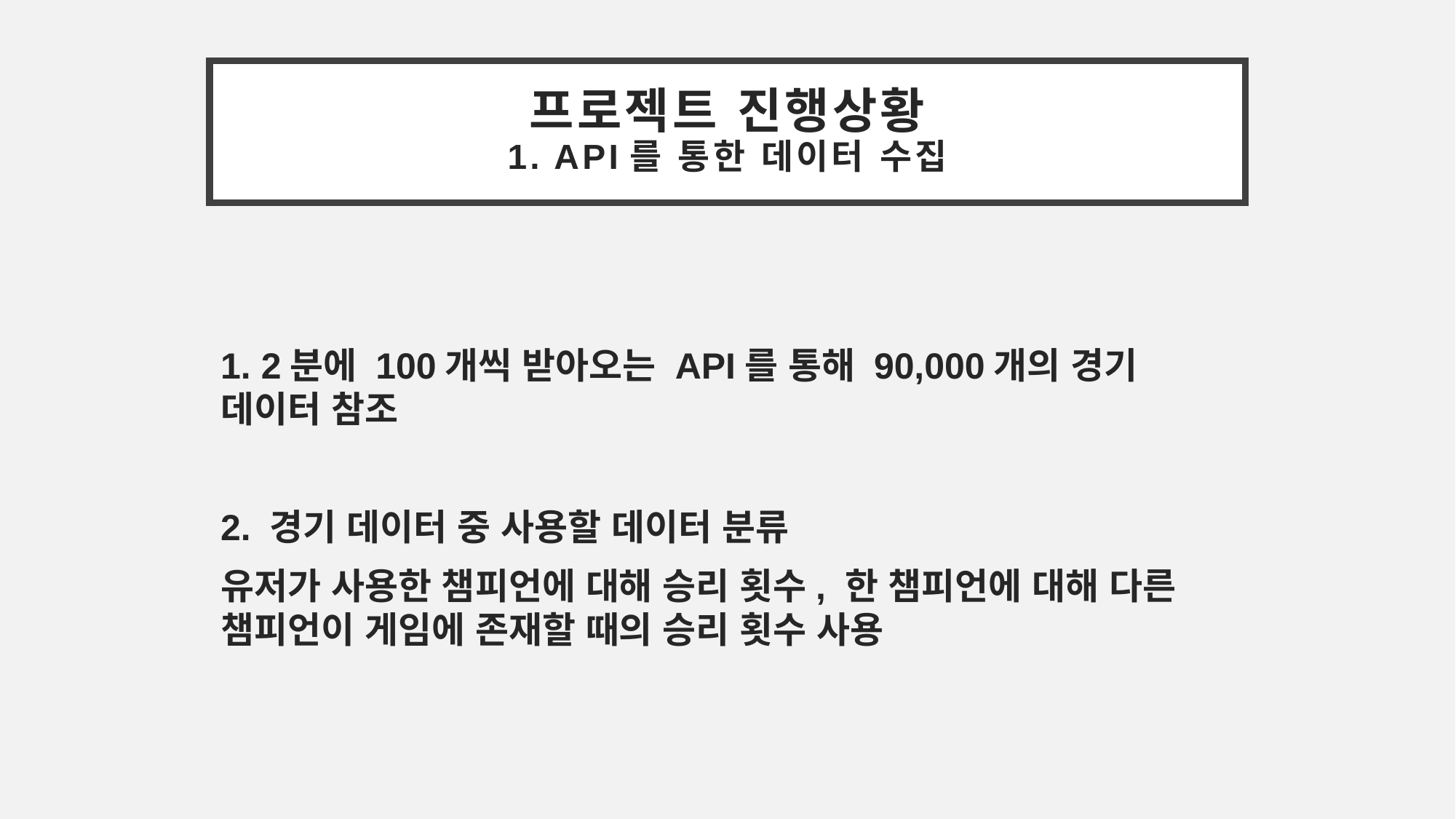

프로젝트 진행상황
1. API를 통한 데이터 수집
1. 2분에 100개씩 받아오는 API를 통해 90,000개의 경기 데이터 참조

2. 경기 데이터 중 사용할 데이터 분류
유저가 사용한 챔피언에 대해 승리 횟수, 한 챔피언에 대해 다른 챔피언이 게임에 존재할 때의 승리 횟수 사용